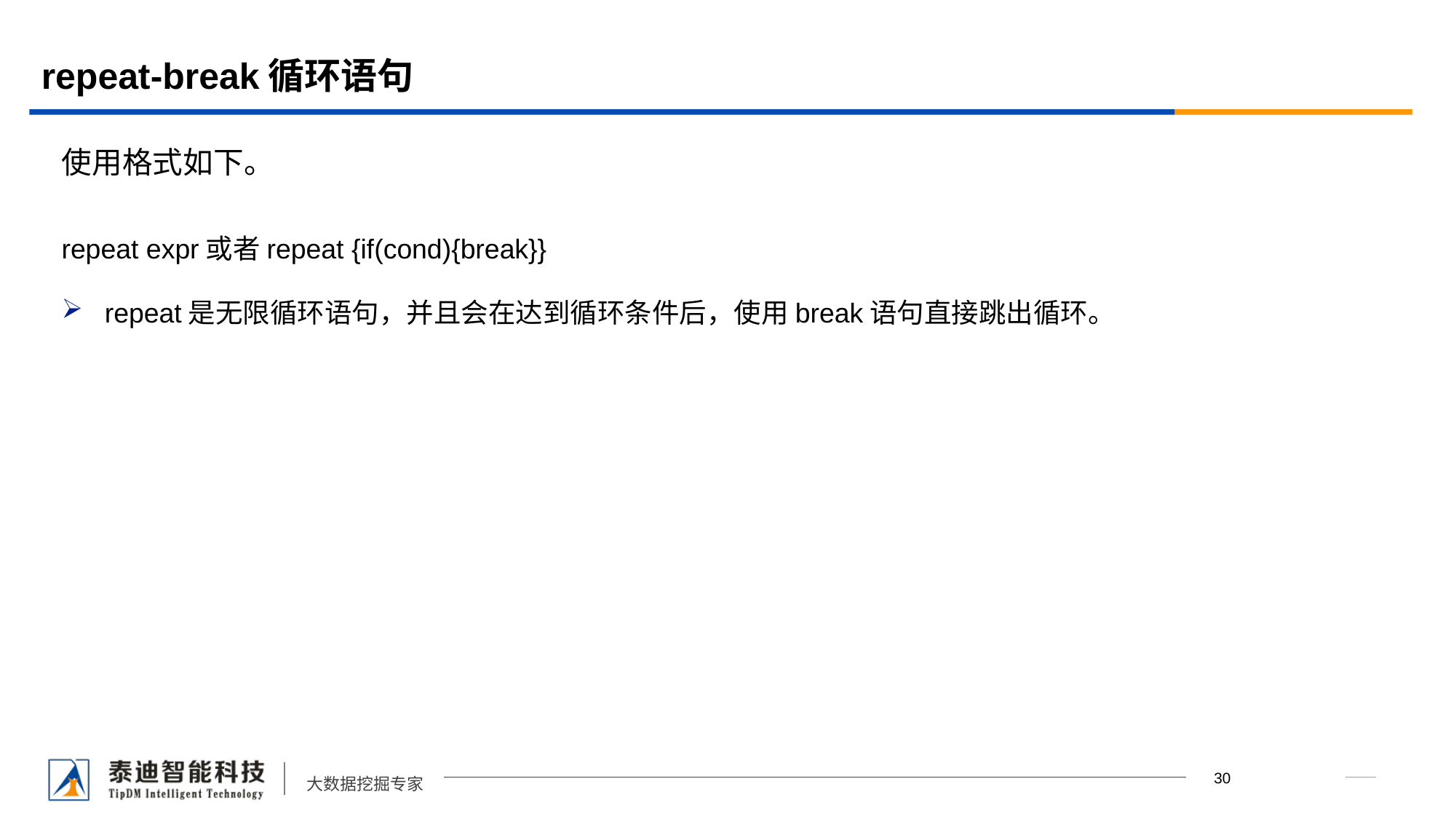

# repeat-break循环语句

使用格式如下。

repeat expr或者repeat {if(cond){break}}
repeat是无限循环语句，并且会在达到循环条件后，使用break语句直接跳出循环。